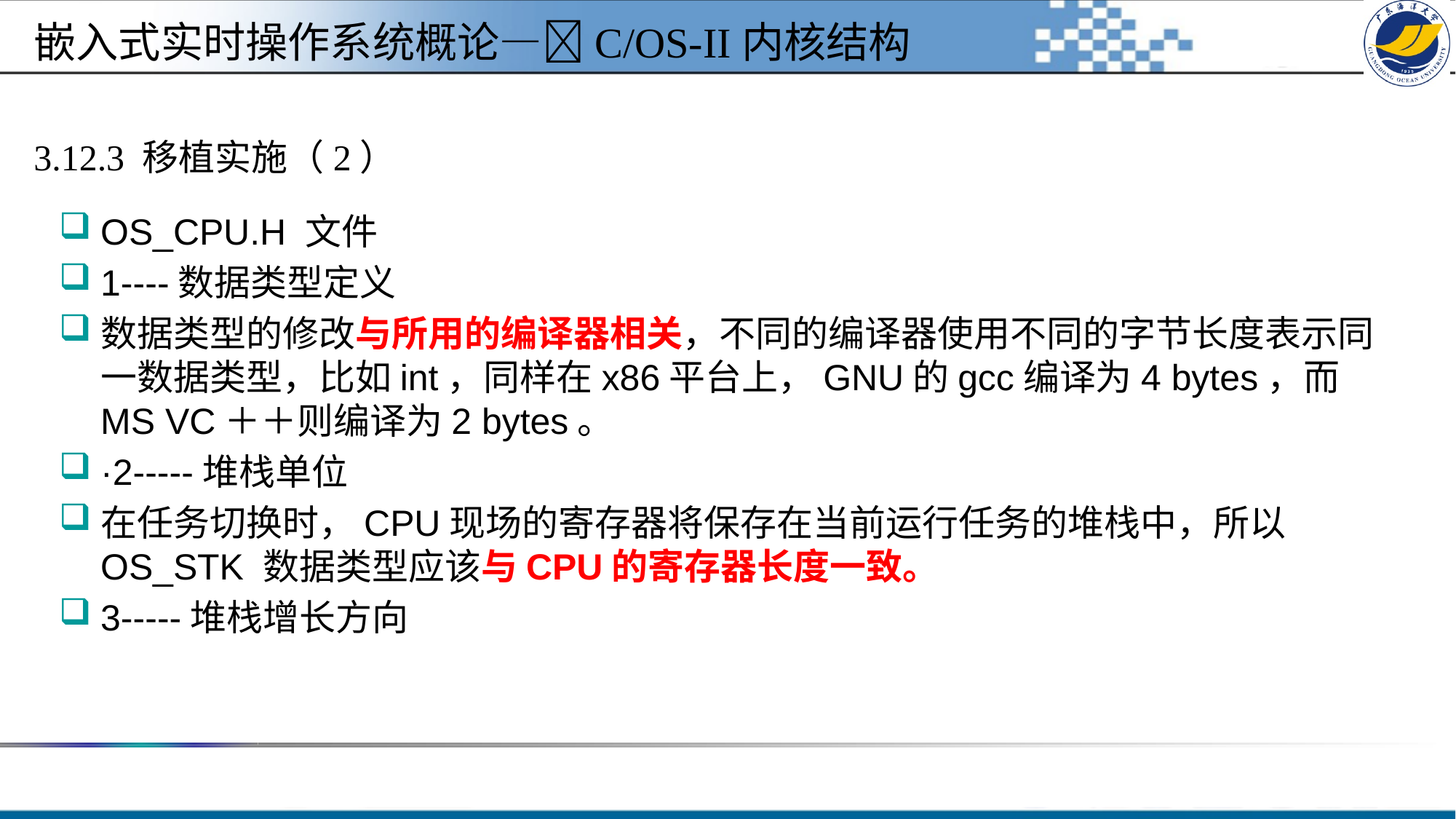

嵌入式实时操作系统概论—μC/OS-II内核结构
# 3.12.3 移植实施（2）
OS_CPU.H 文件
1----数据类型定义
数据类型的修改与所用的编译器相关，不同的编译器使用不同的字节长度表示同一数据类型，比如int，同样在x86平台上，GNU的gcc编译为4 bytes，而MS VC＋＋则编译为2 bytes。
·2-----堆栈单位
在任务切换时，CPU现场的寄存器将保存在当前运行任务的堆栈中，所以OS_STK 数据类型应该与CPU的寄存器长度一致。
3-----堆栈增长方向
108